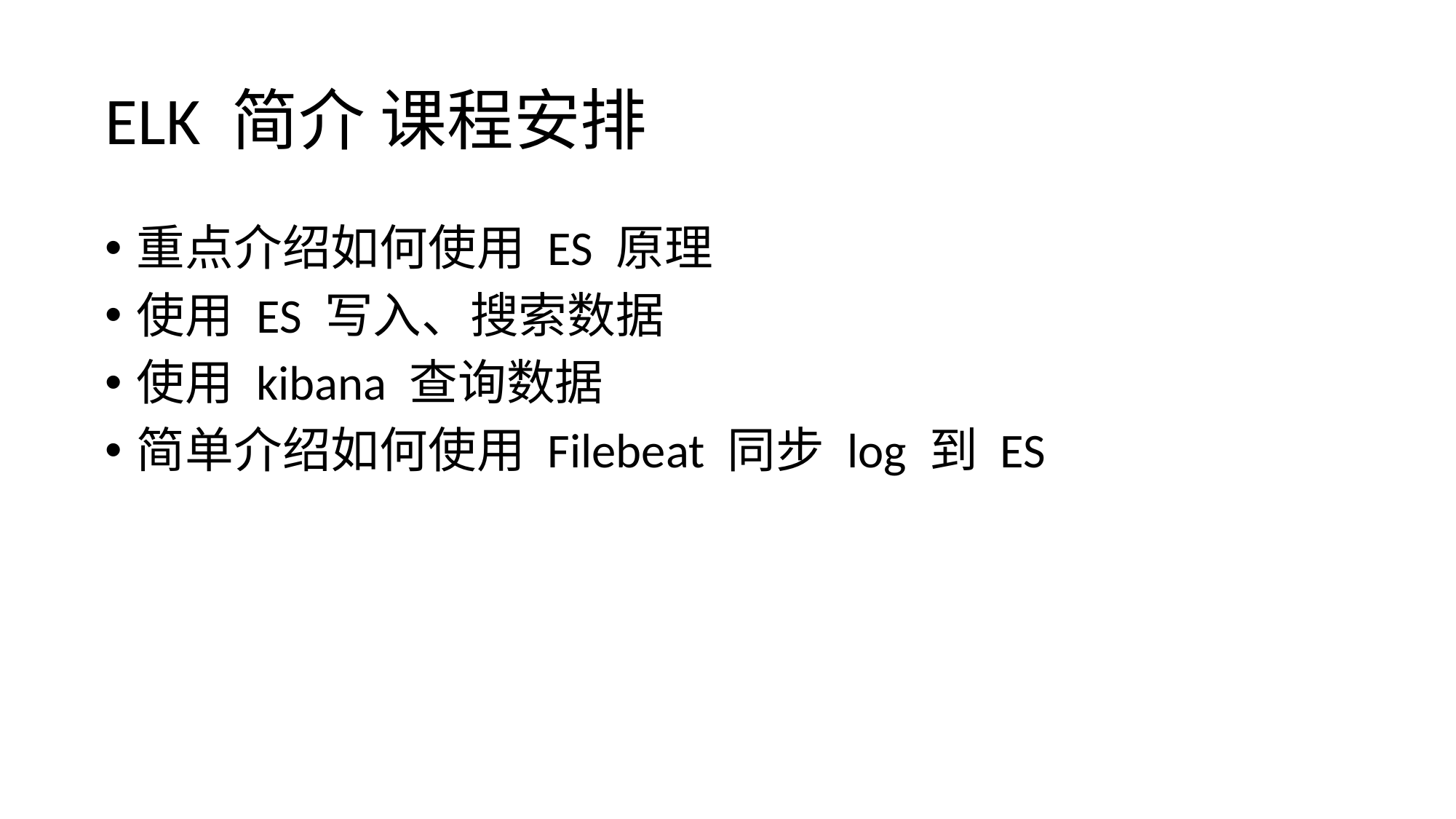

# ELK 简介 课程安排
重点介绍如何使用 ES 原理
使用 ES 写入、搜索数据
使用 kibana 查询数据
简单介绍如何使用 Filebeat 同步 log 到 ES